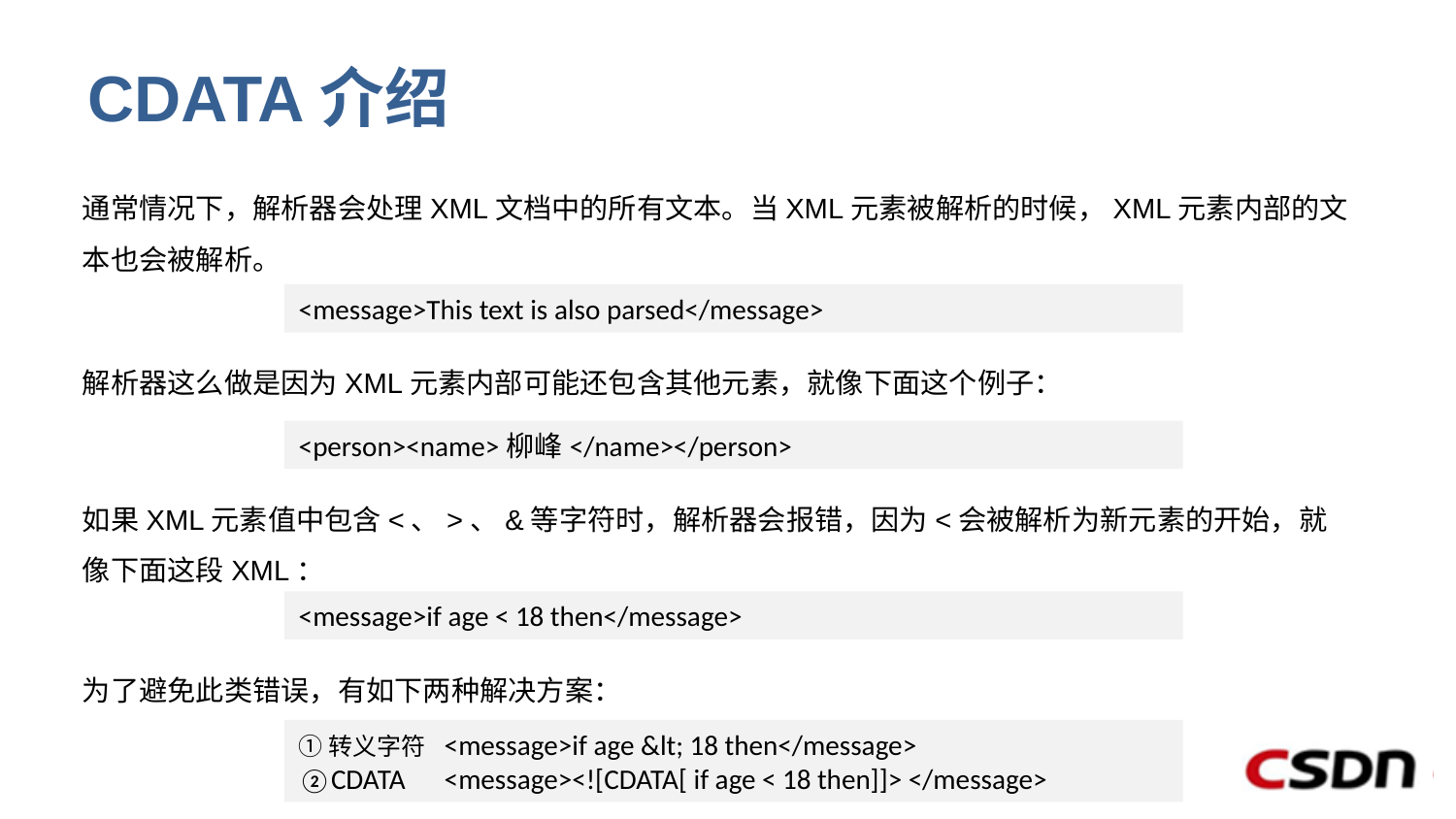

# CDATA介绍
通常情况下，解析器会处理XML文档中的所有文本。当XML元素被解析的时候，XML元素内部的文本也会被解析。
<message>This text is also parsed</message>
解析器这么做是因为XML元素内部可能还包含其他元素，就像下面这个例子：
<person><name>柳峰</name></person>
如果XML元素值中包含<、>、&等字符时，解析器会报错，因为<会被解析为新元素的开始，就像下面这段XML：
<message>if age < 18 then</message>
为了避免此类错误，有如下两种解决方案：
①转义字符	<message>if age &lt; 18 then</message>
②CDATA	<message><![CDATA[ if age < 18 then]]> </message>